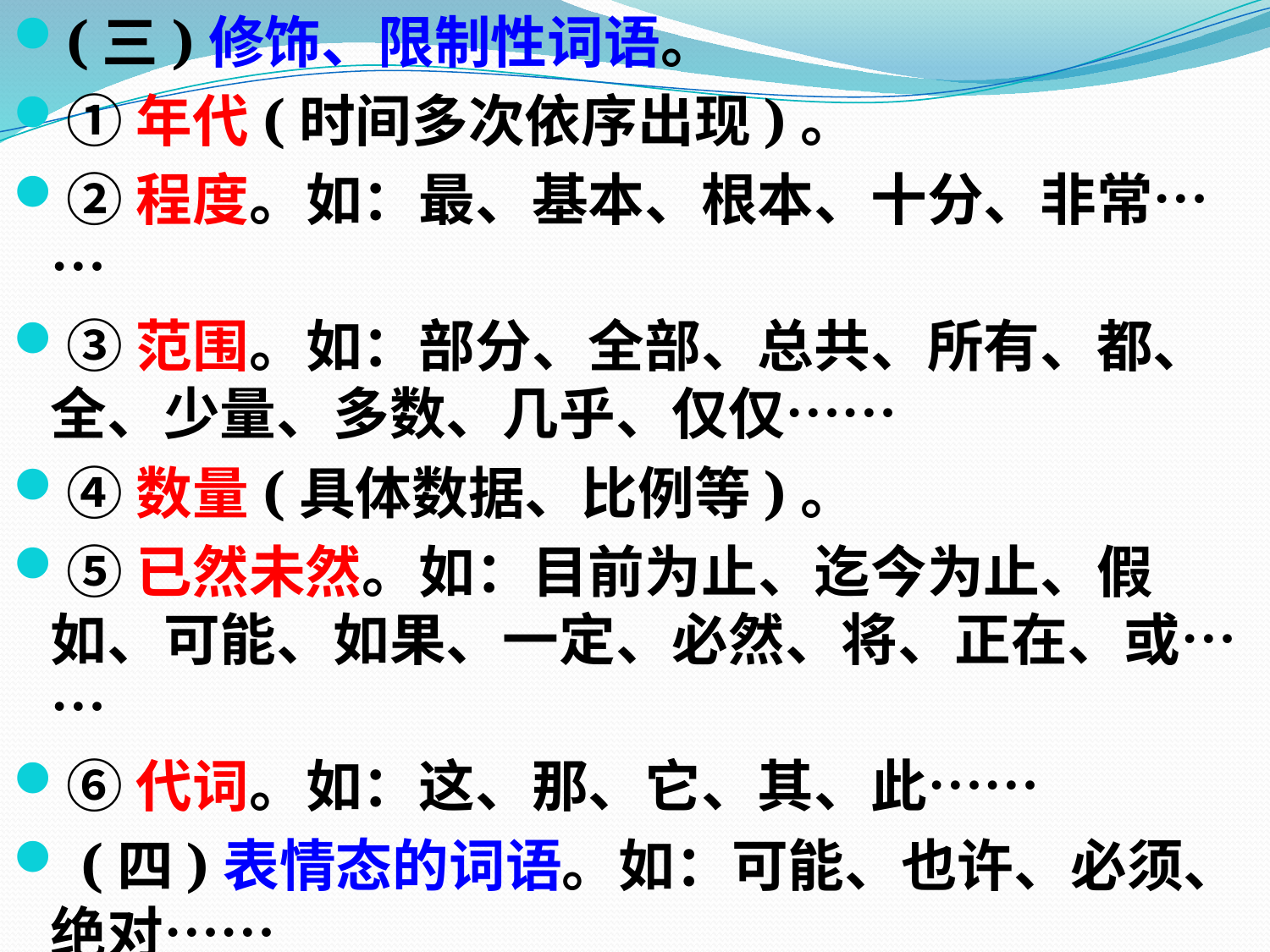

(三)修饰、限制性词语。
①年代(时间多次依序出现)。
②程度。如：最、基本、根本、十分、非常……
③范围。如：部分、全部、总共、所有、都、全、少量、多数、几乎、仅仅……
④数量(具体数据、比例等)。
⑤已然未然。如：目前为止、迄今为止、假如、可能、如果、一定、必然、将、正在、或……
⑥代词。如：这、那、它、其、此……
 (四)表情态的词语。如：可能、也许、必须、绝对……